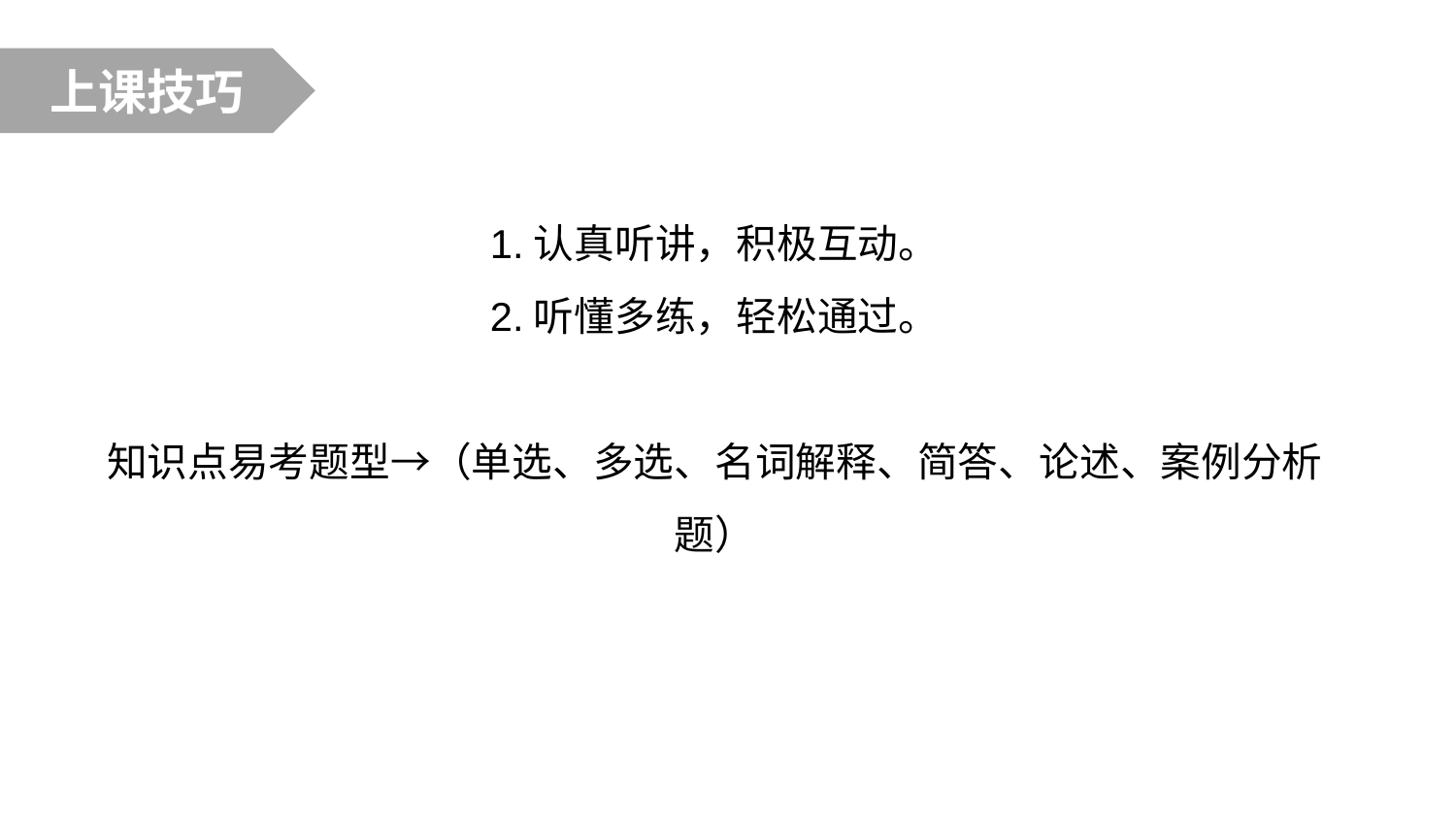

上课技巧
1.认真听讲，积极互动。
2.听懂多练，轻松通过。

知识点易考题型→（单选、多选、名词解释、简答、论述、案例分析题）